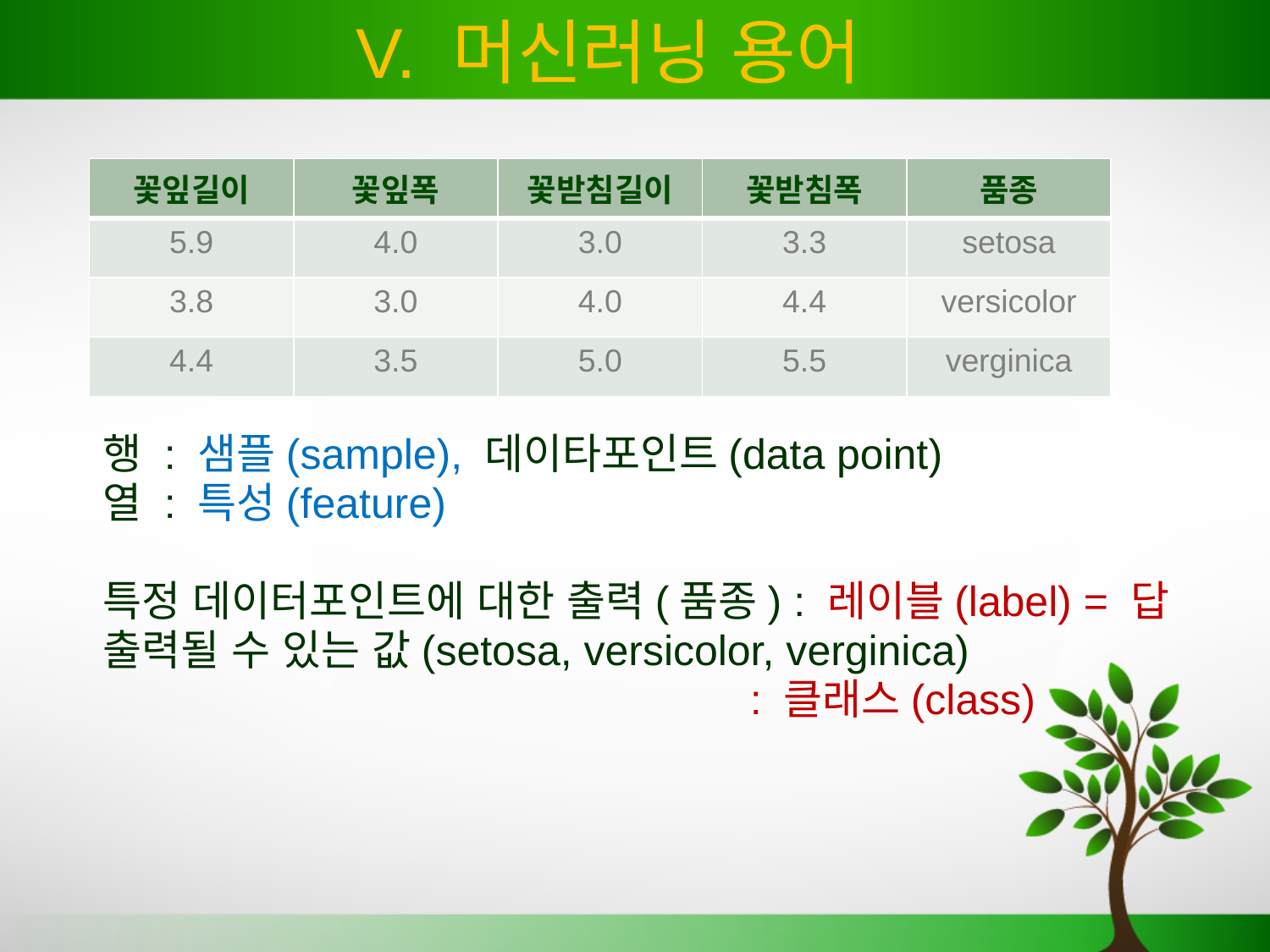

# V. 머신러닝 용어

행 : 샘플(sample), 데이타포인트(data point)
열 : 특성(feature)

특정 데이터포인트에 대한 출력(품종) : 레이블(label) = 답
출력될 수 있는 값(setosa, versicolor, verginica)
					 : 클래스(class)

| 꽃잎길이 | 꽃잎폭 | 꽃받침길이 | 꽃받침폭 | 품종 |
| --- | --- | --- | --- | --- |
| 5.9 | 4.0 | 3.0 | 3.3 | setosa |
| 3.8 | 3.0 | 4.0 | 4.4 | versicolor |
| 4.4 | 3.5 | 5.0 | 5.5 | verginica |